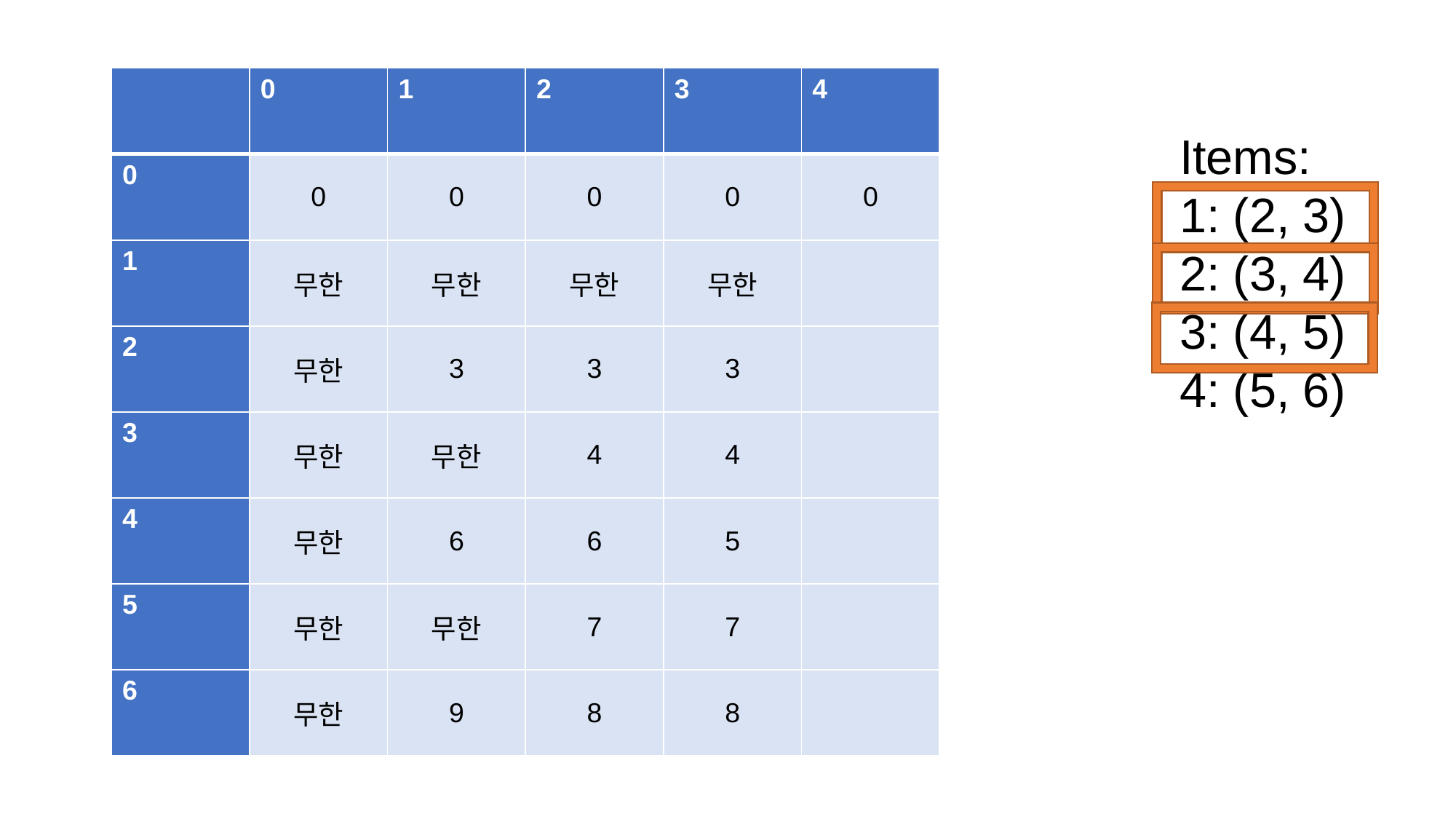

|  | 0 | 1 | 2 | 3 | 4 |
| --- | --- | --- | --- | --- | --- |
| 0 | 0 | 0 | 0 | 0 | 0 |
| 1 | 무한 | 무한 | 무한 | 무한 |  |
| 2 | 무한 | 3 | 3 | 3 |  |
| 3 | 무한 | 무한 | 4 | 4 |  |
| 4 | 무한 | 6 | 6 | 5 |  |
| 5 | 무한 | 무한 | 7 | 7 |  |
| 6 | 무한 | 9 | 8 | 8 |  |
Items:
1: (2, 3)
2: (3, 4)
3: (4, 5)
4: (5, 6)